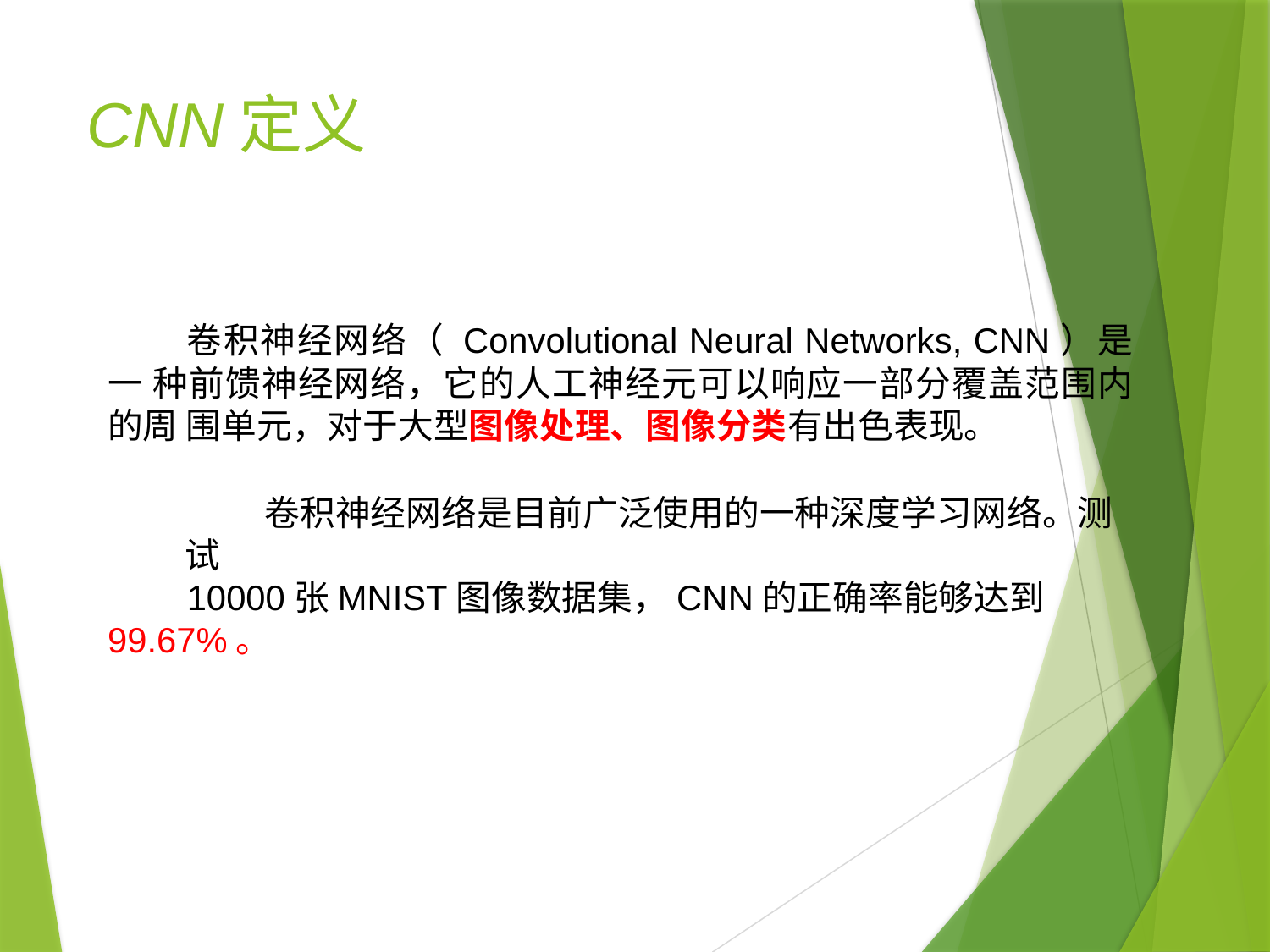

# CNN定义
卷积神经网络（ Convolutional Neural Networks, CNN）是一 种前馈神经网络，它的人工神经元可以响应一部分覆盖范围内的周 围单元，对于大型图像处理、图像分类有出色表现。

卷积神经网络是目前广泛使用的一种深度学习网络。测试
10000张MNIST图像数据集，CNN的正确率能够达到99.67%。